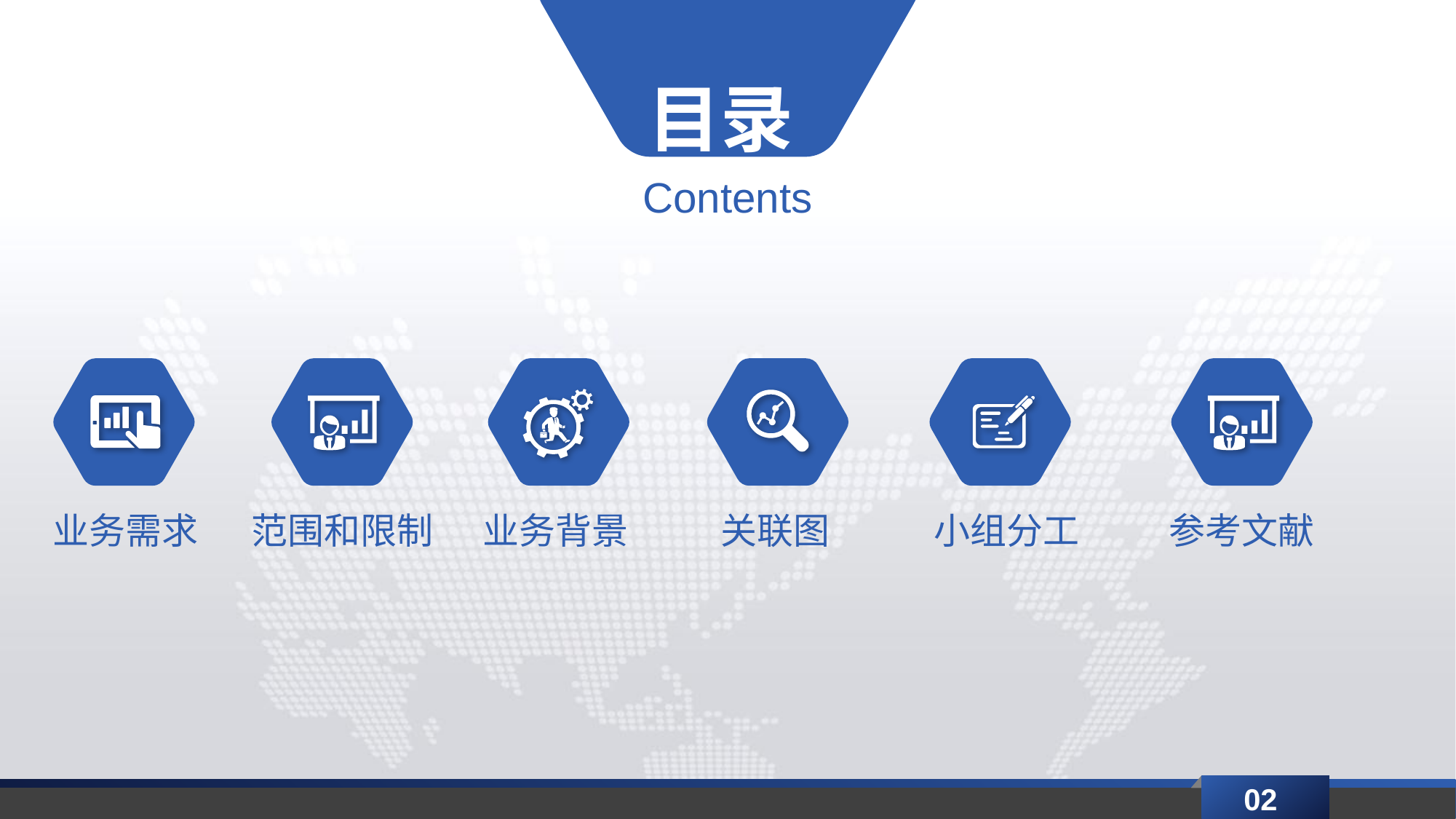

目录
Contents

小组分工
业务需求
范围和限制
业务背景
关联图
参考文献

02

延时符